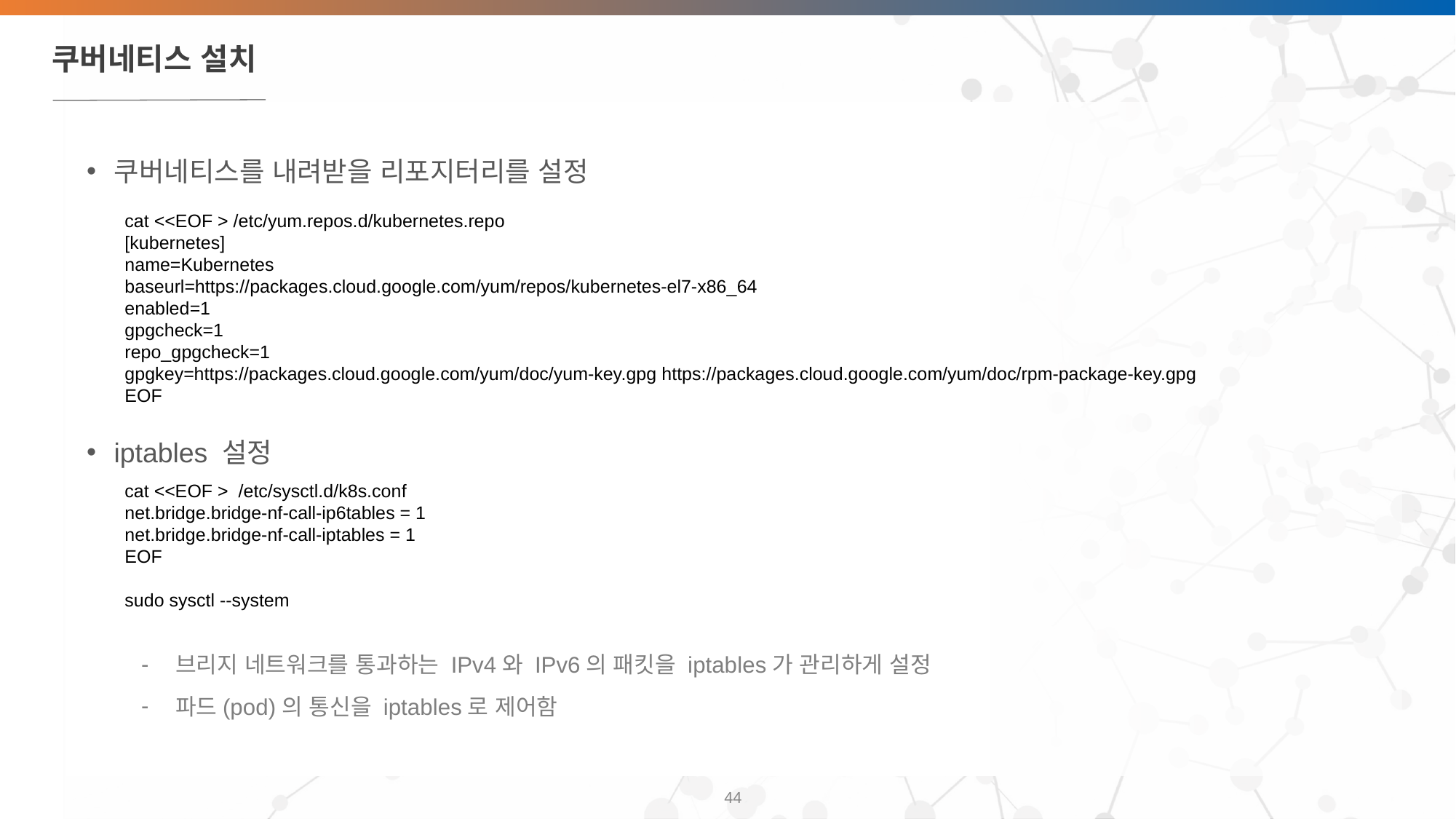

# 쿠버네티스 설치

쿠버네티스를 내려받을 리포지터리를 설정

iptables 설정

브리지 네트워크를 통과하는 IPv4와 IPv6의 패킷을 iptables가 관리하게 설정
파드(pod)의 통신을 iptables로 제어함

cat <<EOF > /etc/yum.repos.d/kubernetes.repo
[kubernetes]
name=Kubernetes
baseurl=https://packages.cloud.google.com/yum/repos/kubernetes-el7-x86_64
enabled=1
gpgcheck=1
repo_gpgcheck=1
gpgkey=https://packages.cloud.google.com/yum/doc/yum-key.gpg https://packages.cloud.google.com/yum/doc/rpm-package-key.gpg
EOF
cat <<EOF >  /etc/sysctl.d/k8s.conf
net.bridge.bridge-nf-call-ip6tables = 1
net.bridge.bridge-nf-call-iptables = 1
EOF

sudo sysctl --system
44